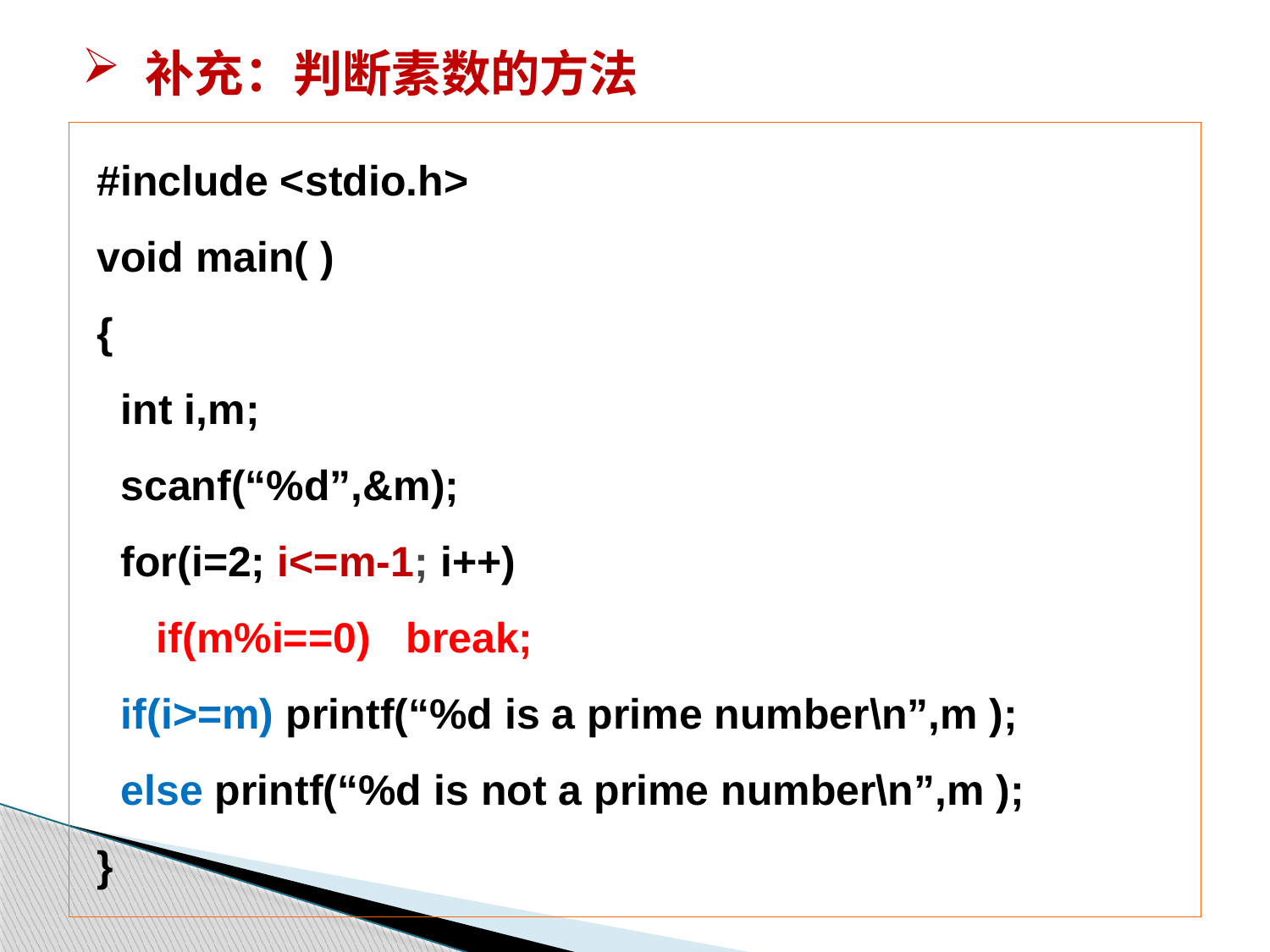

补充：判断素数的方法
#include <stdio.h>
void main( )
{
  int i,m;
  scanf(“%d”,&m);
  for(i=2; i<=m-1; i++)
     if(m%i==0)   break;
  if(i>=m) printf(“%d is a prime number\n”,m );
  else printf(“%d is not a prime number\n”,m );
}